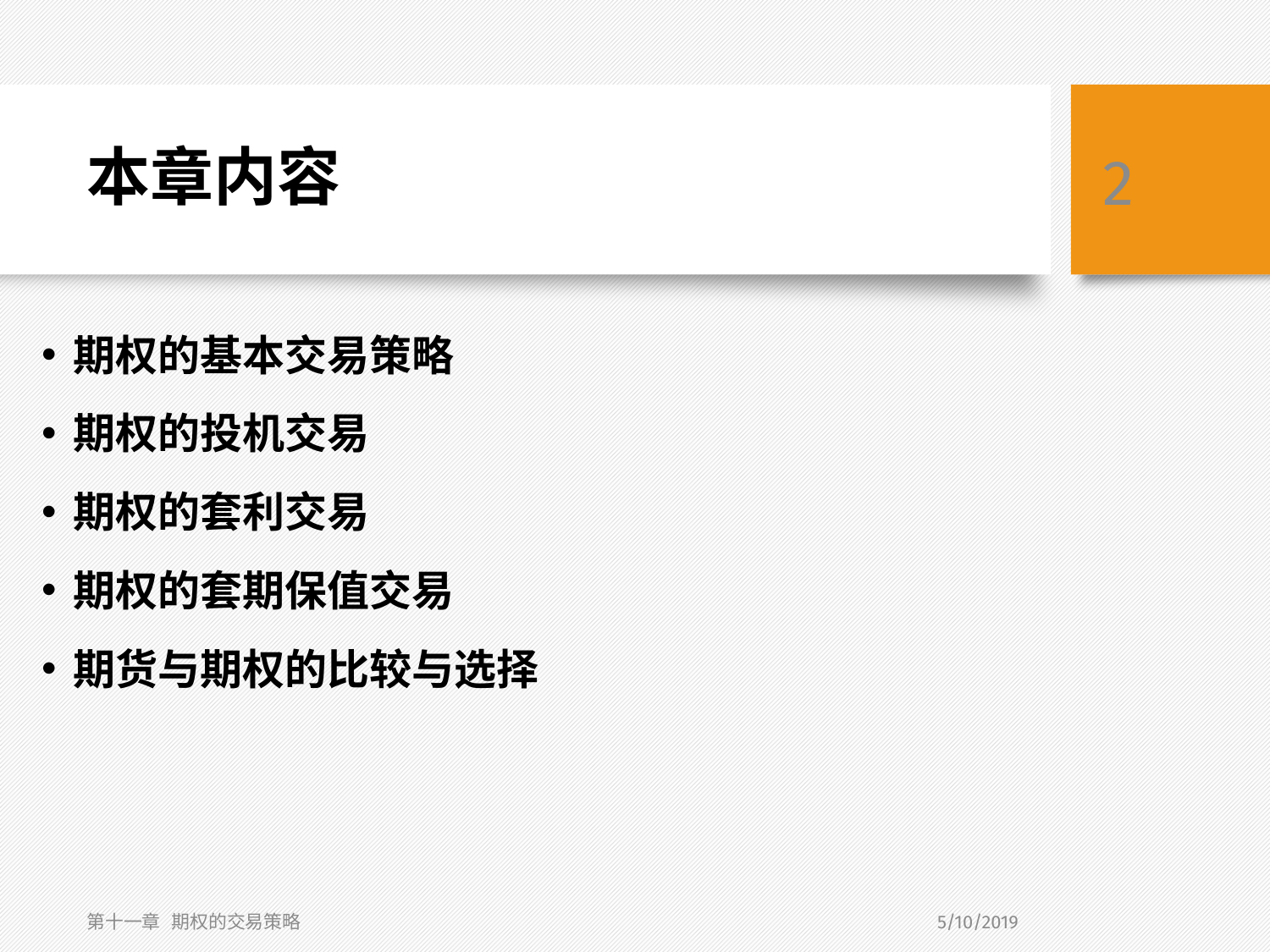

# 本章内容
2
期权的基本交易策略
期权的投机交易
期权的套利交易
期权的套期保值交易
期货与期权的比较与选择
5/10/2019
第十一章  期权的交易策略